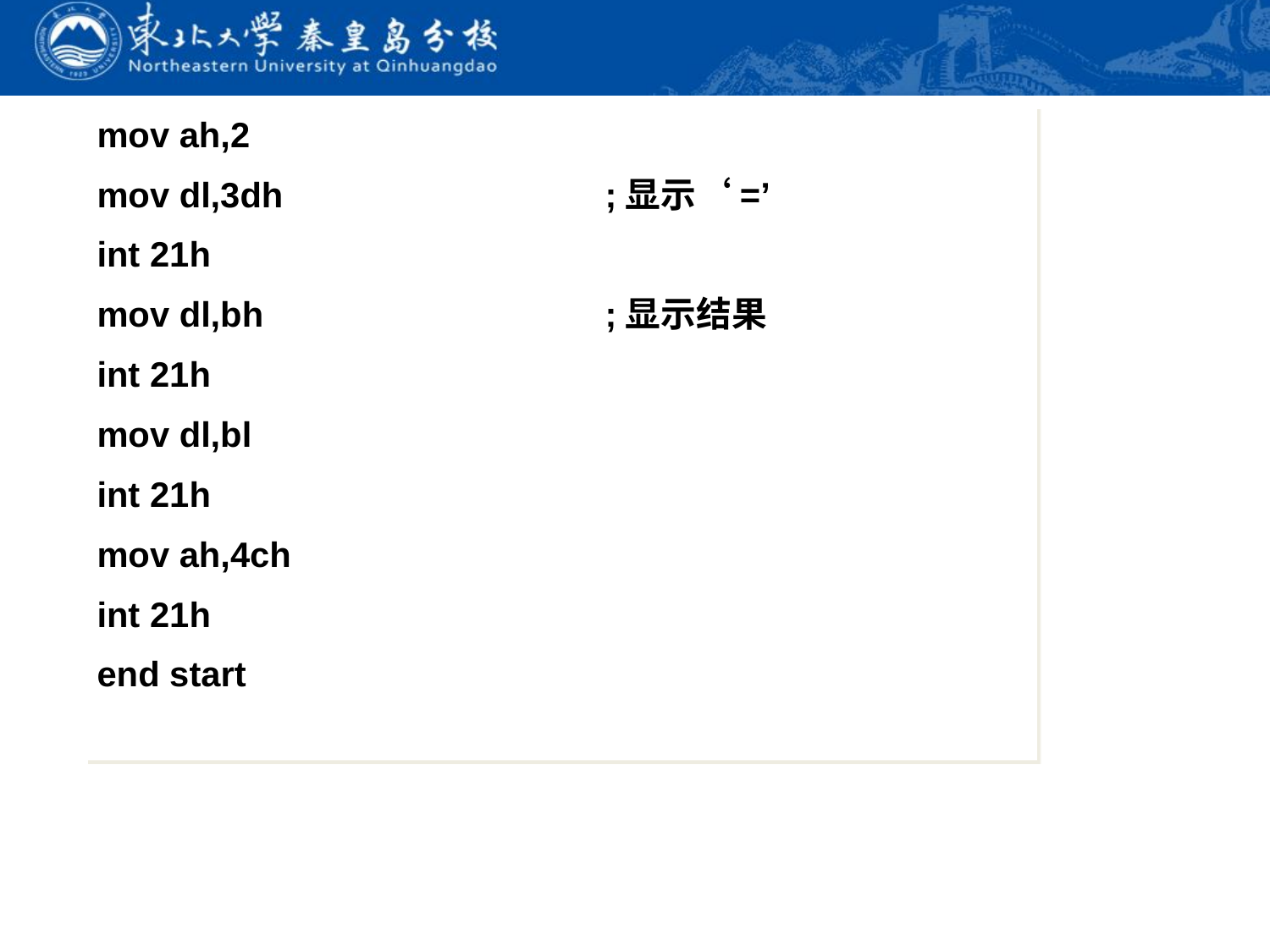

mov ah,2
mov dl,3dh			;显示‘=’
int 21h
mov dl,bh			;显示结果
int 21h
mov dl,bl
int 21h
mov ah,4ch
int 21h
end start